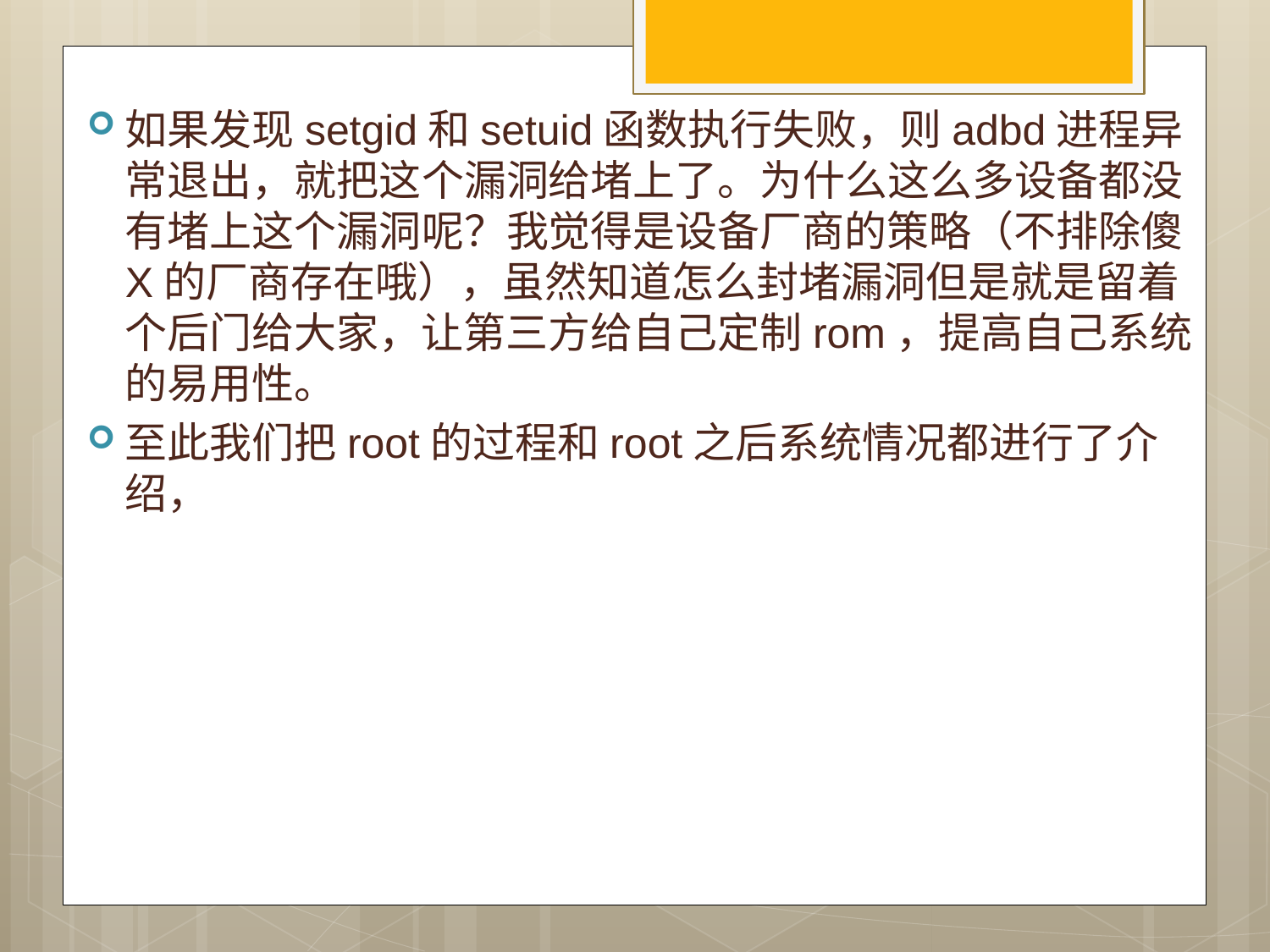

如果发现setgid和setuid函数执行失败，则adbd进程异常退出，就把这个漏洞给堵上了。为什么这么多设备都没有堵上这个漏洞呢？我觉得是设备厂商的策略（不排除傻X的厂商存在哦），虽然知道怎么封堵漏洞但是就是留着个后门给大家，让第三方给自己定制rom，提高自己系统的易用性。
至此我们把root的过程和root之后系统情况都进行了介绍，